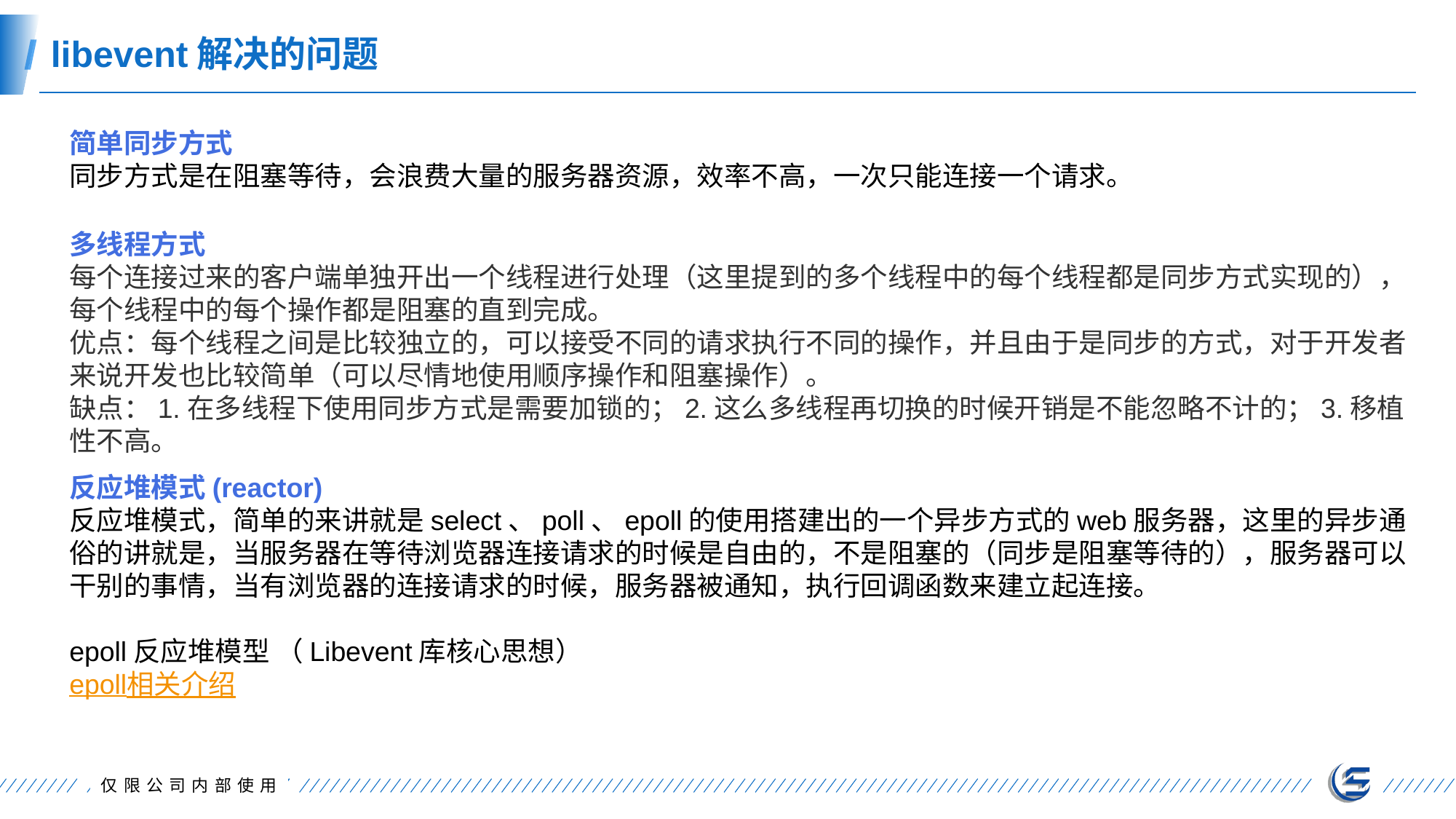

libevent解决的问题
简单同步方式
同步方式是在阻塞等待，会浪费大量的服务器资源，效率不高，一次只能连接一个请求。
多线程方式
每个连接过来的客户端单独开出一个线程进行处理（这里提到的多个线程中的每个线程都是同步方式实现的），每个线程中的每个操作都是阻塞的直到完成。
优点：每个线程之间是比较独立的，可以接受不同的请求执行不同的操作，并且由于是同步的方式，对于开发者来说开发也比较简单（可以尽情地使用顺序操作和阻塞操作）。
缺点：1.在多线程下使用同步方式是需要加锁的；2.这么多线程再切换的时候开销是不能忽略不计的；3.移植性不高。
反应堆模式(reactor)
反应堆模式，简单的来讲就是select、poll、epoll的使用搭建出的一个异步方式的web服务器，这里的异步通俗的讲就是，当服务器在等待浏览器连接请求的时候是自由的，不是阻塞的（同步是阻塞等待的），服务器可以干别的事情，当有浏览器的连接请求的时候，服务器被通知，执行回调函数来建立起连接。

epoll反应堆模型 （Libevent库核心思想）
epoll相关介绍